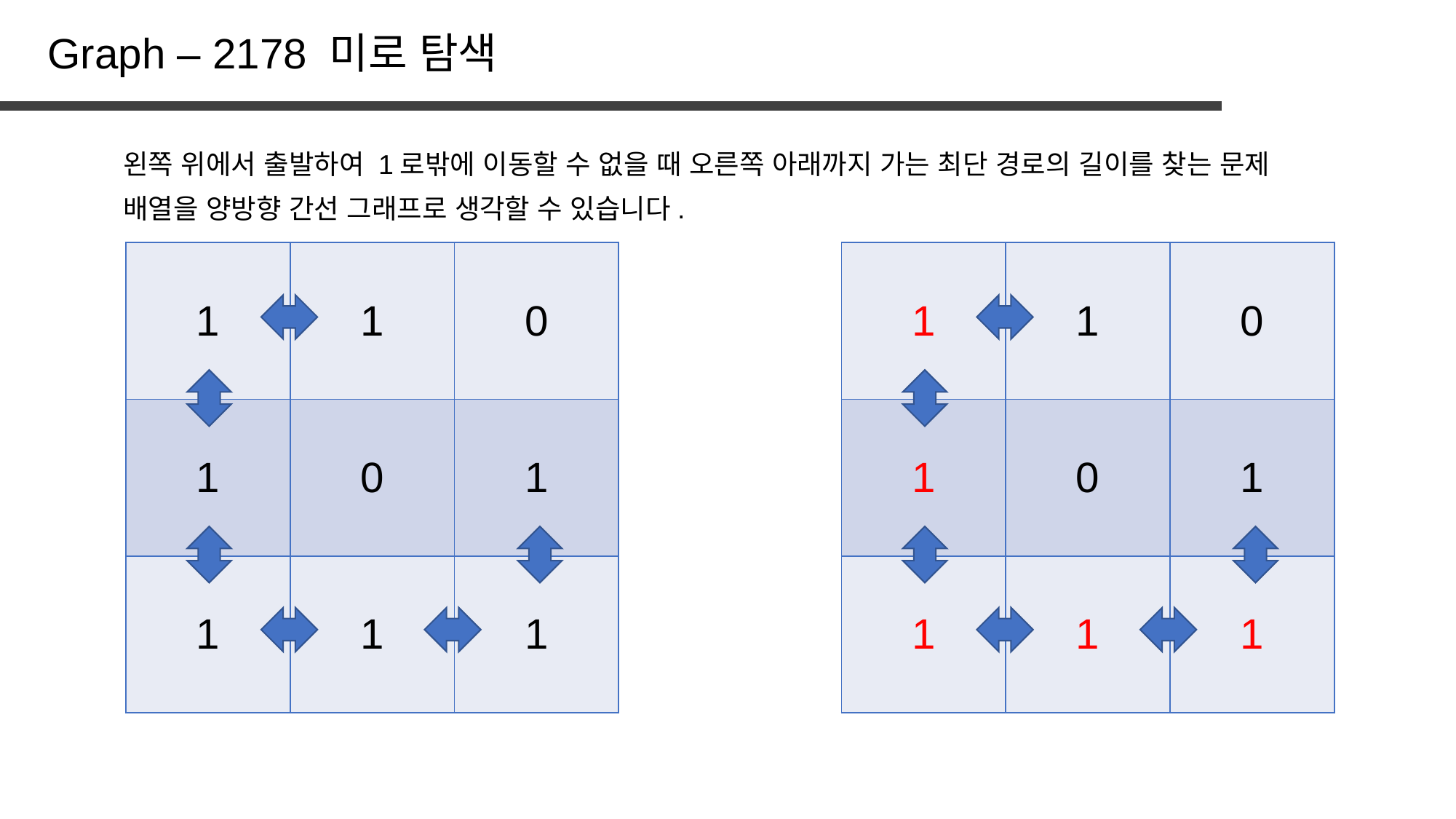

Graph – 2178 미로 탐색
왼쪽 위에서 출발하여 1로밖에 이동할 수 없을 때 오른쪽 아래까지 가는 최단 경로의 길이를 찾는 문제
배열을 양방향 간선 그래프로 생각할 수 있습니다.
| 1 | 1 | 0 |
| --- | --- | --- |
| 1 | 0 | 1 |
| 1 | 1 | 1 |
| 1 | 1 | 0 |
| --- | --- | --- |
| 1 | 0 | 1 |
| 1 | 1 | 1 |